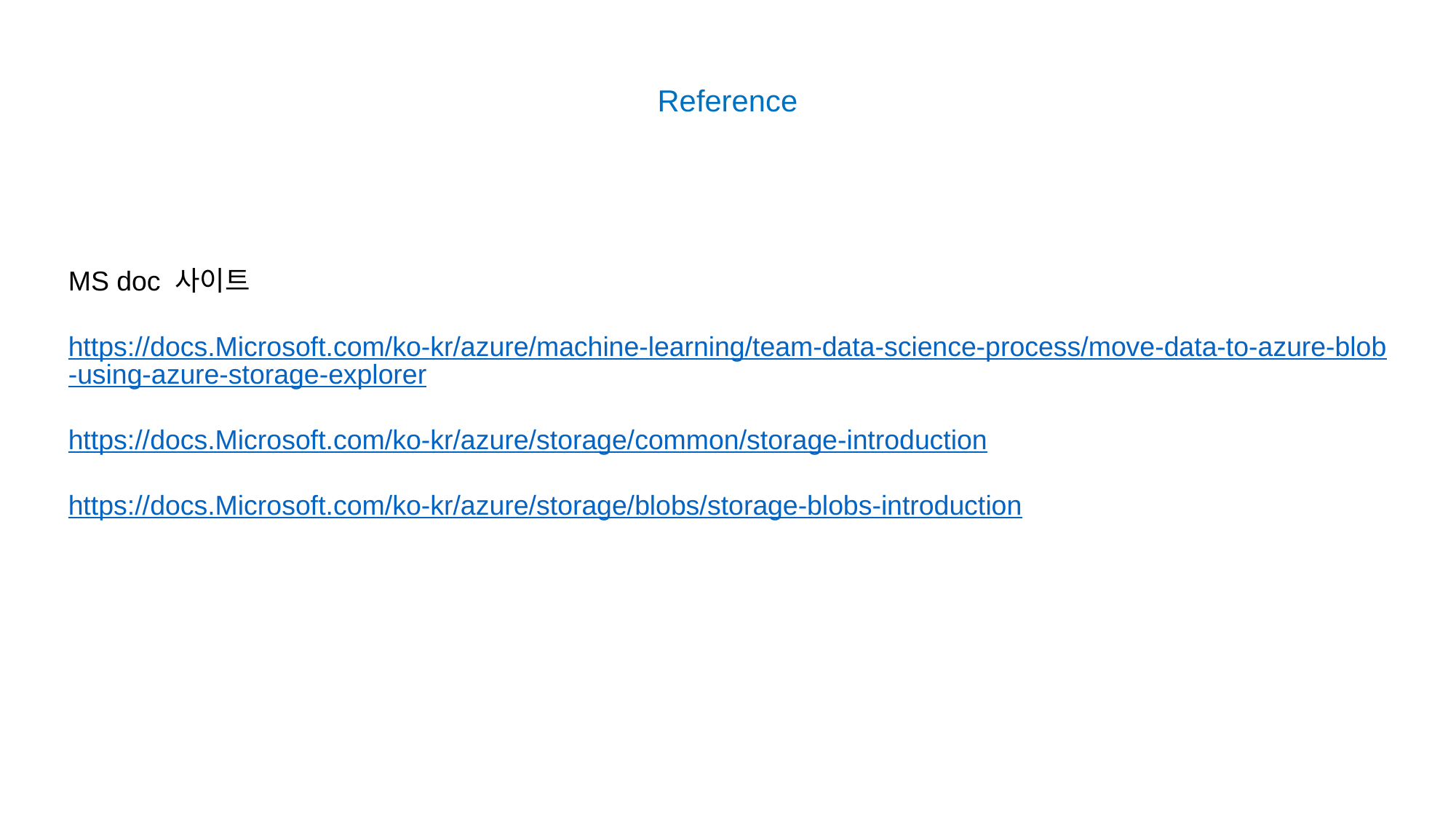

Reference
MS doc 사이트

https://docs.Microsoft.com/ko-kr/azure/machine-learning/team-data-science-process/move-data-to-azure-blob-using-azure-storage-explorer

https://docs.Microsoft.com/ko-kr/azure/storage/common/storage-introduction

https://docs.Microsoft.com/ko-kr/azure/storage/blobs/storage-blobs-introduction